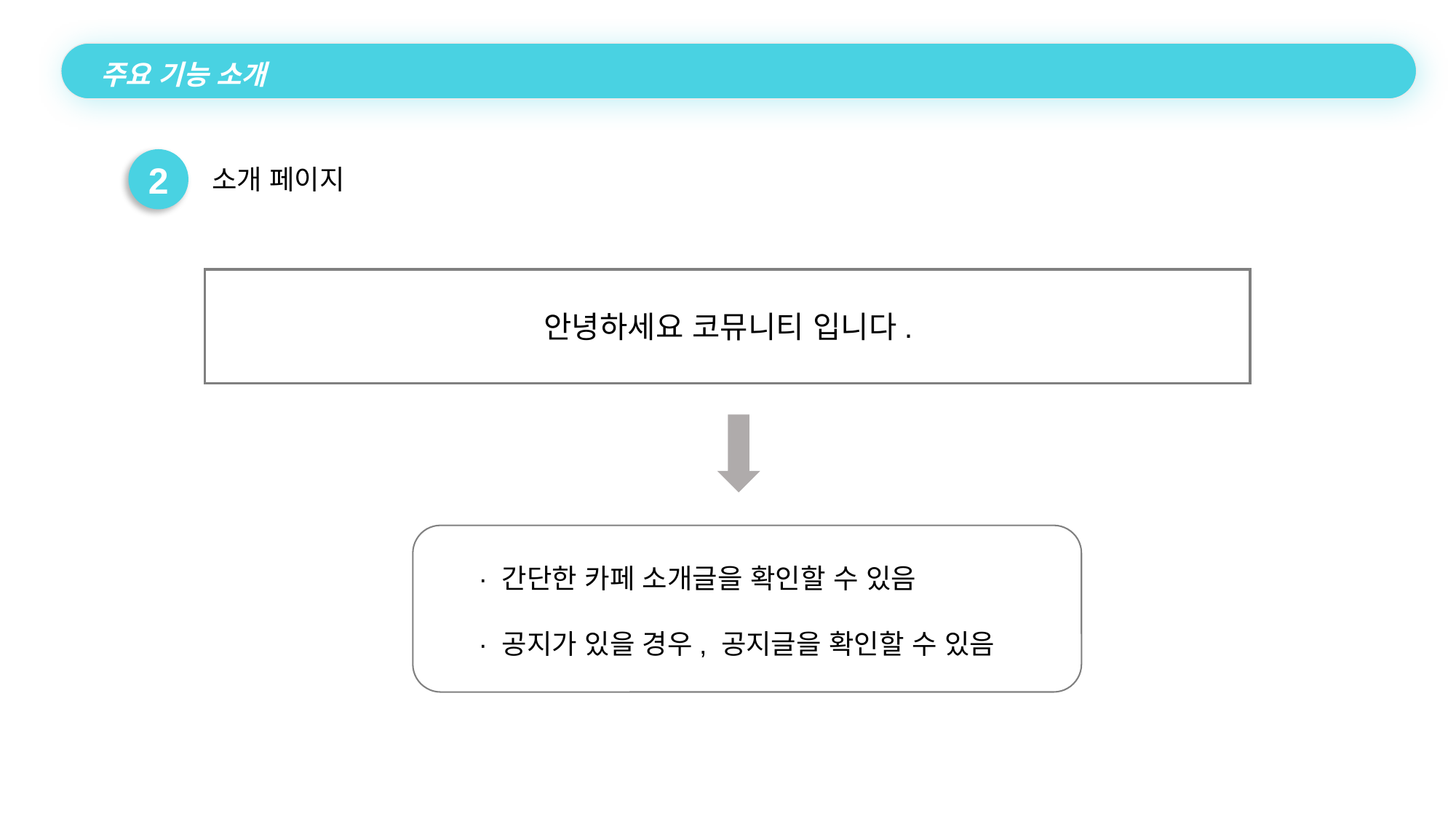

주요 기능 소개
2
소개 페이지

안녕하세요 코뮤니티 입니다.

· 간단한 카페 소개글을 확인할 수 있음

· 공지가 있을 경우, 공지글을 확인할 수 있음